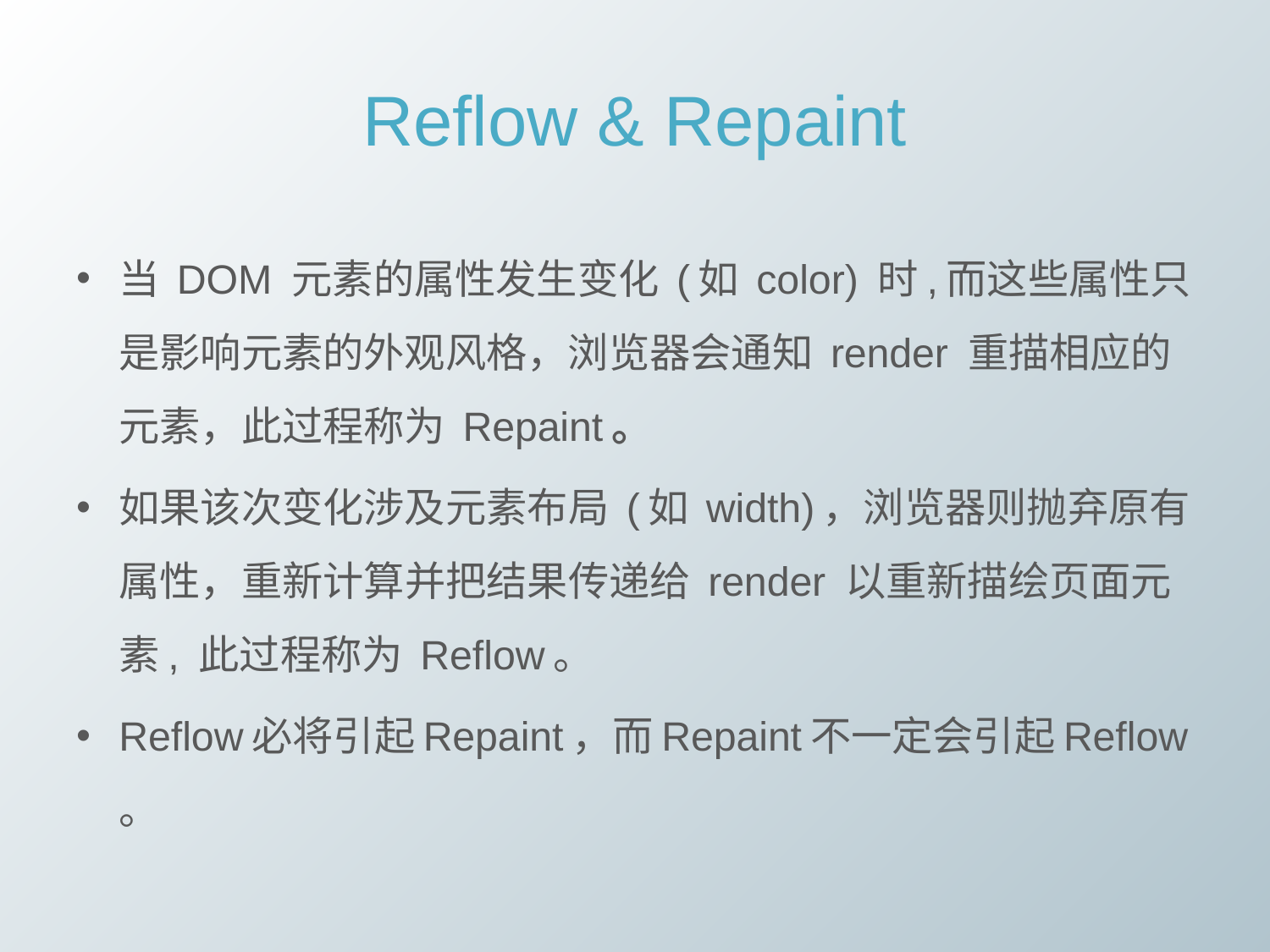

# Reflow & Repaint
当 DOM 元素的属性发生变化 (如 color) 时,而这些属性只是影响元素的外观风格，浏览器会通知 render 重描相应的元素，此过程称为 Repaint。
如果该次变化涉及元素布局 (如 width)，浏览器则抛弃原有属性，重新计算并把结果传递给 render 以重新描绘页面元素, 此过程称为 Reflow。
Reflow必将引起Repaint，而Repaint不一定会引起Reflow 。